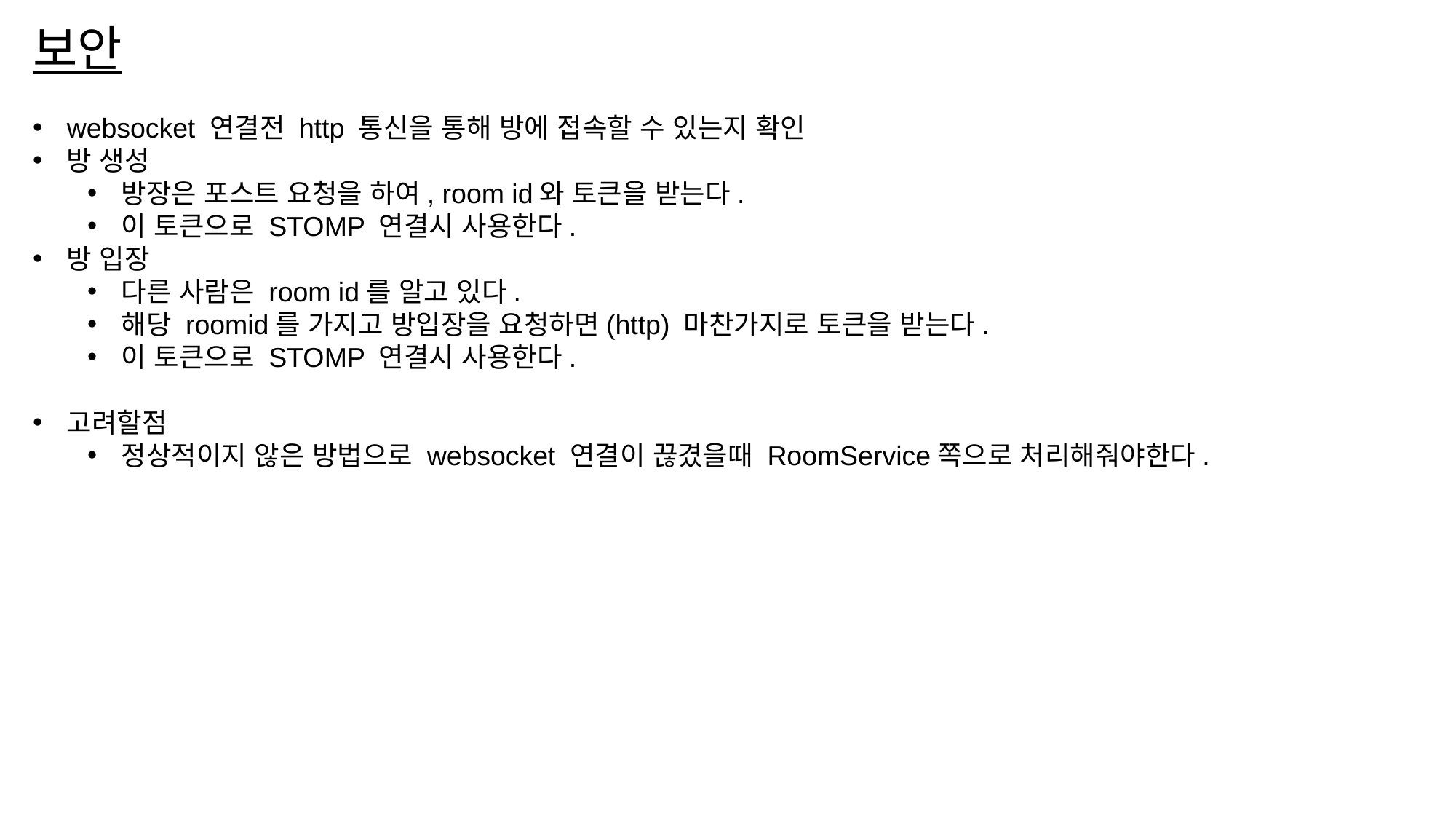

# 보안
websocket 연결전 http 통신을 통해 방에 접속할 수 있는지 확인
방 생성
방장은 포스트 요청을 하여, room id와 토큰을 받는다.
이 토큰으로 STOMP 연결시 사용한다.
방 입장
다른 사람은 room id를 알고 있다.
해당 roomid를 가지고 방입장을 요청하면(http) 마찬가지로 토큰을 받는다.
이 토큰으로 STOMP 연결시 사용한다.

고려할점
정상적이지 않은 방법으로 websocket 연결이 끊겼을때 RoomService쪽으로 처리해줘야한다.